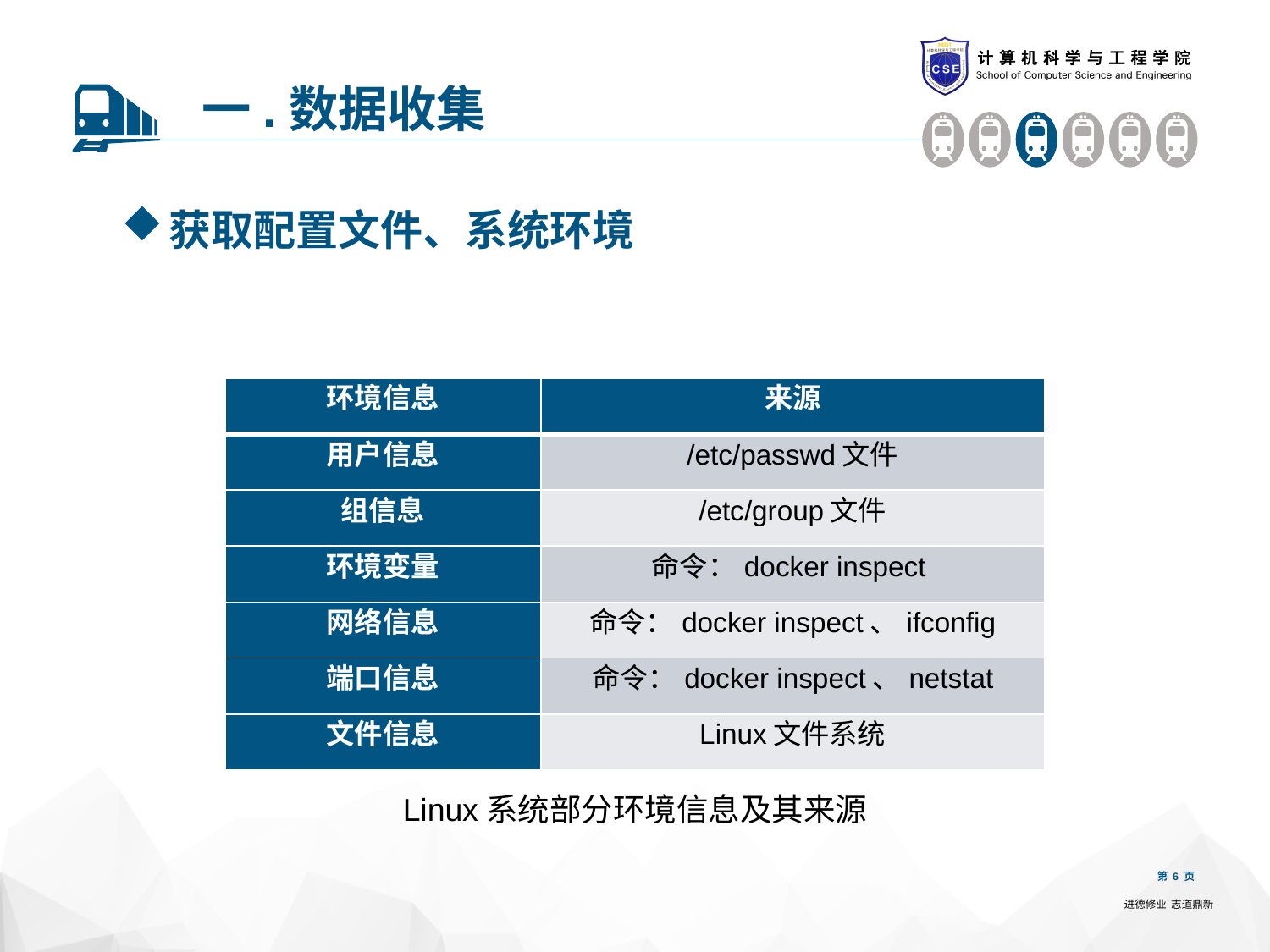

一.数据收集
获取配置文件、系统环境
| 环境信息 | 来源 |
| --- | --- |
| 用户信息 | /etc/passwd文件 |
| 组信息 | /etc/group文件 |
| 环境变量 | 命令：docker inspect |
| 网络信息 | 命令：docker inspect、ifconfig |
| 端口信息 | 命令：docker inspect、netstat |
| 文件信息 | Linux文件系统 |
Linux系统部分环境信息及其来源
第 6 页
进德修业  志道鼎新